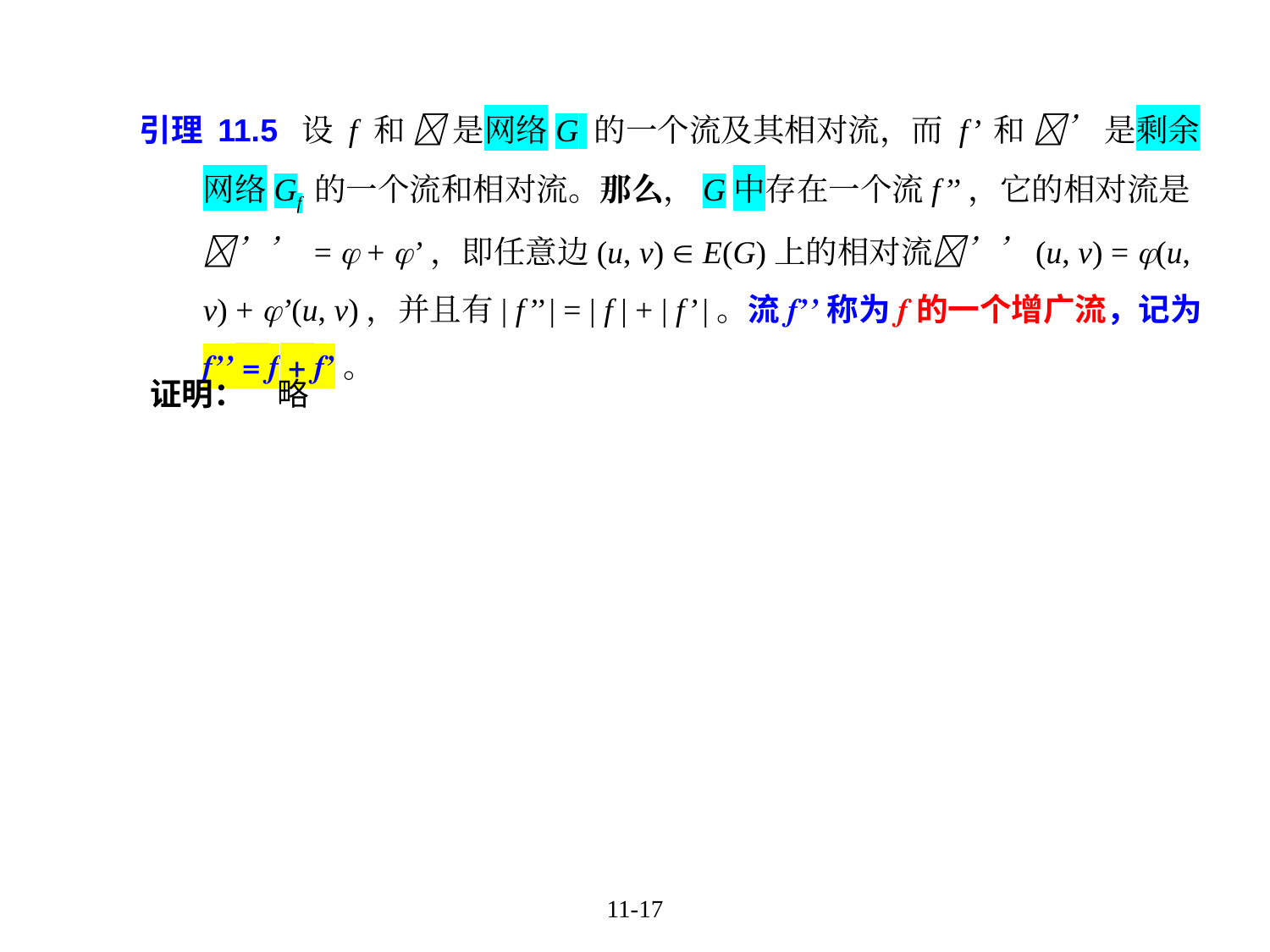

引理 11.5  设 f 和 ϕ 是网络G 的一个流及其相对流，而 f’ 和 ϕ’ 是剩余网络Gf 的一个流和相对流。那么，G中存在一个流f’’，它的相对流是ϕ’’ = ϕ + ϕ’，即任意边(u, v) ∈ E(G)上的相对流ϕ’’(u, v) = ϕ(u, v) + ϕ’(u, v)，并且有| f’’ | = | f | + | f’ |。流f’’称为f的一个增广流，记为f’’ = f + f’。
证明：	略
11-17